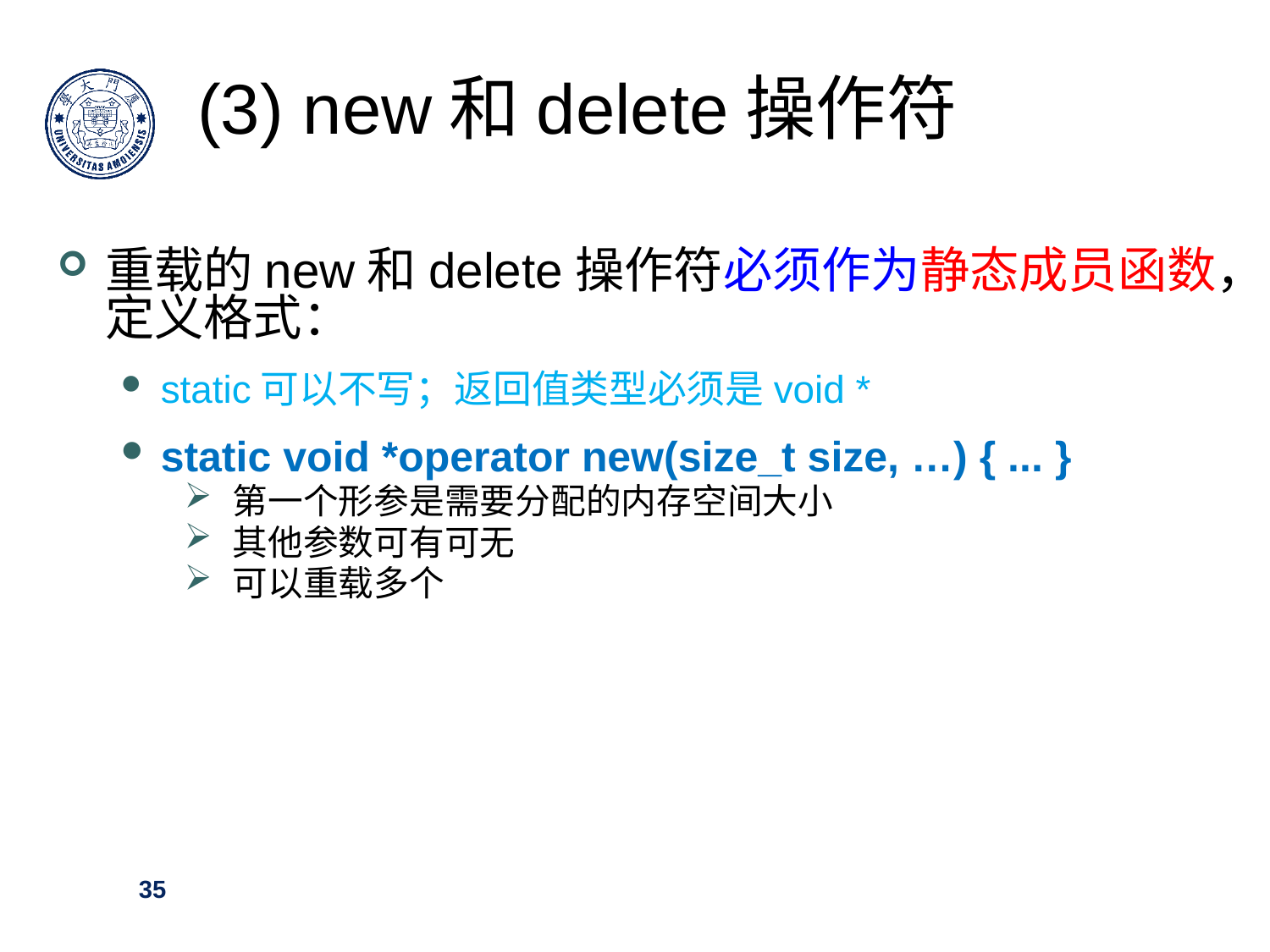

(3) new和delete操作符
重载的new和delete操作符必须作为静态成员函数，定义格式：

static可以不写；返回值类型必须是void *

static void *operator new(size_t size, …) { ... }
 第一个形参是需要分配的内存空间大小
 其他参数可有可无
 可以重载多个

35